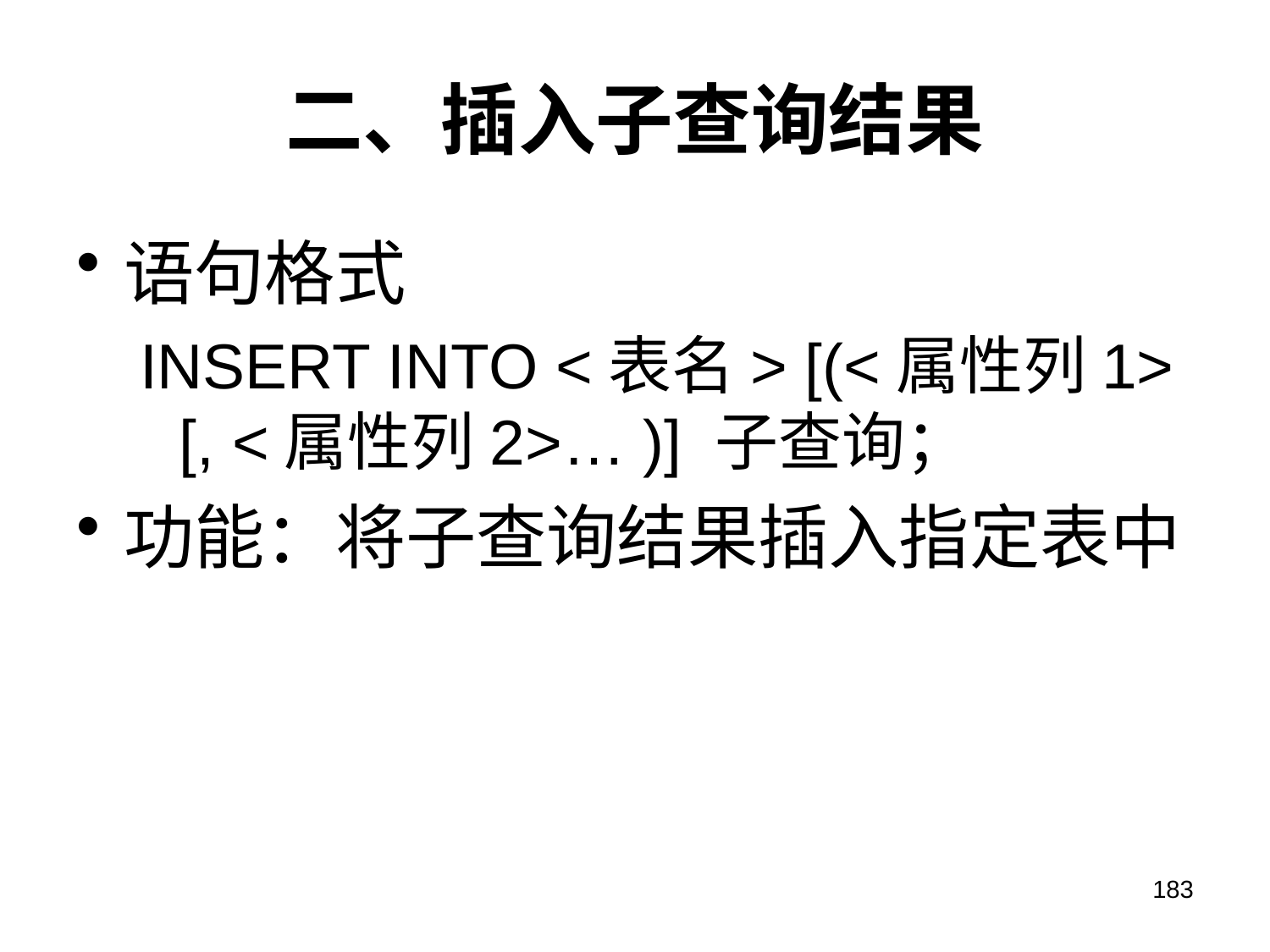

# 二、插入子查询结果
语句格式
INSERT INTO <表名> [(<属性列1> [, <属性列2>… )] 子查询；
功能：将子查询结果插入指定表中
183